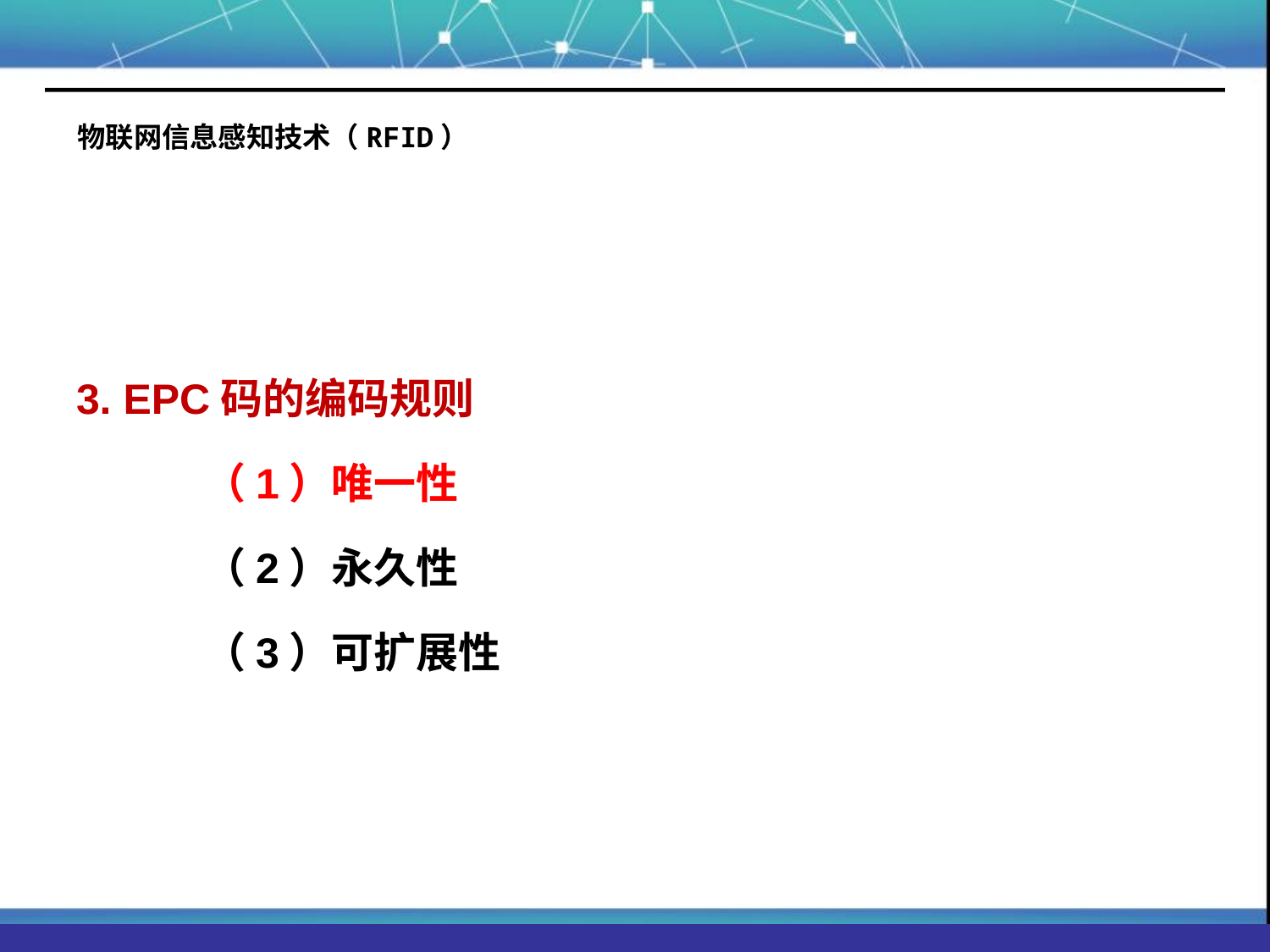

# 物联网信息感知技术（RFID）

3. EPC码的编码规则
	（1）唯一性
	（2）永久性
	（3）可扩展性